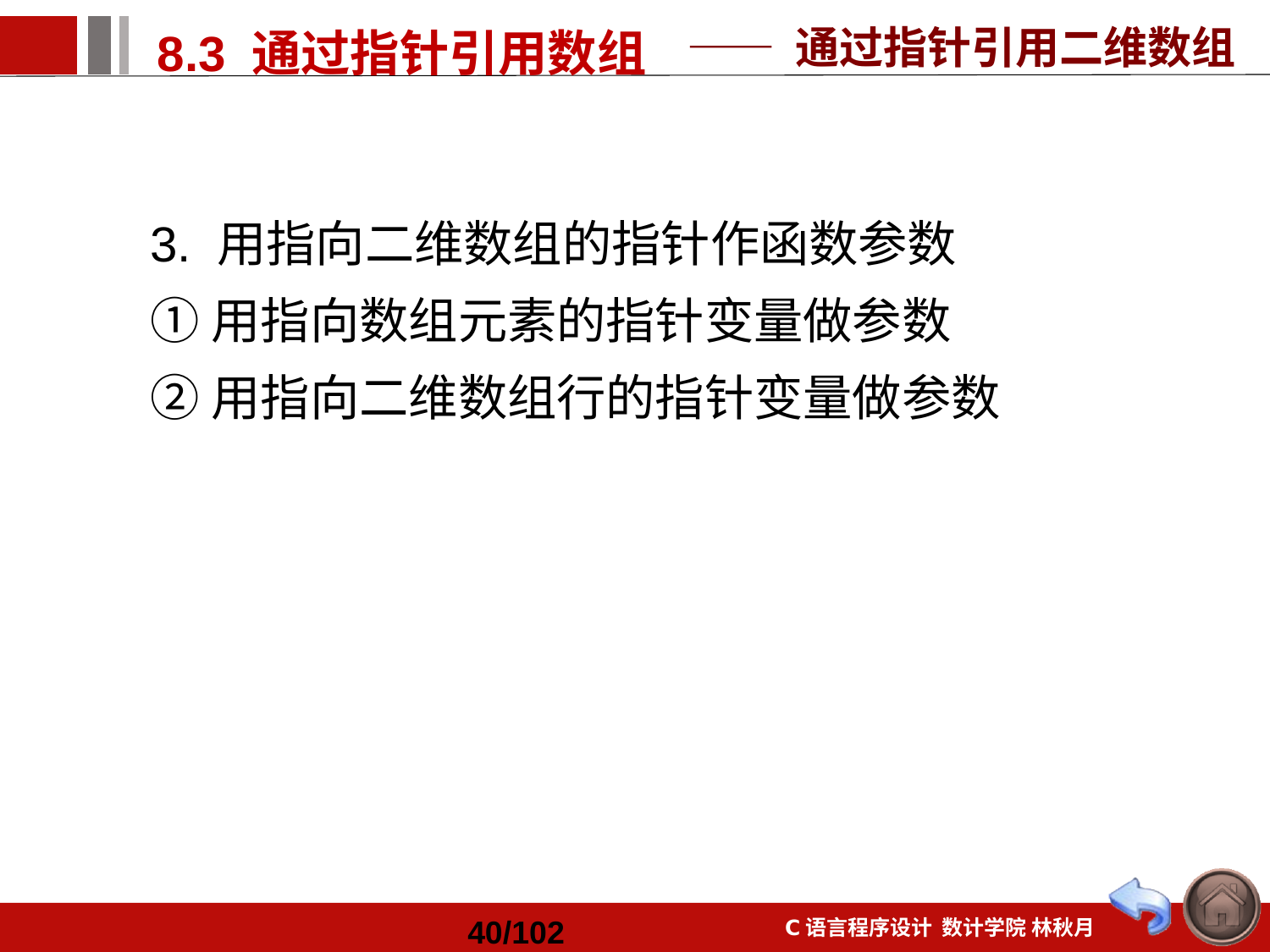

—— 通过指针引用二维数组
3. 用指向二维数组的指针作函数参数
①用指向数组元素的指针变量做参数
②用指向二维数组行的指针变量做参数